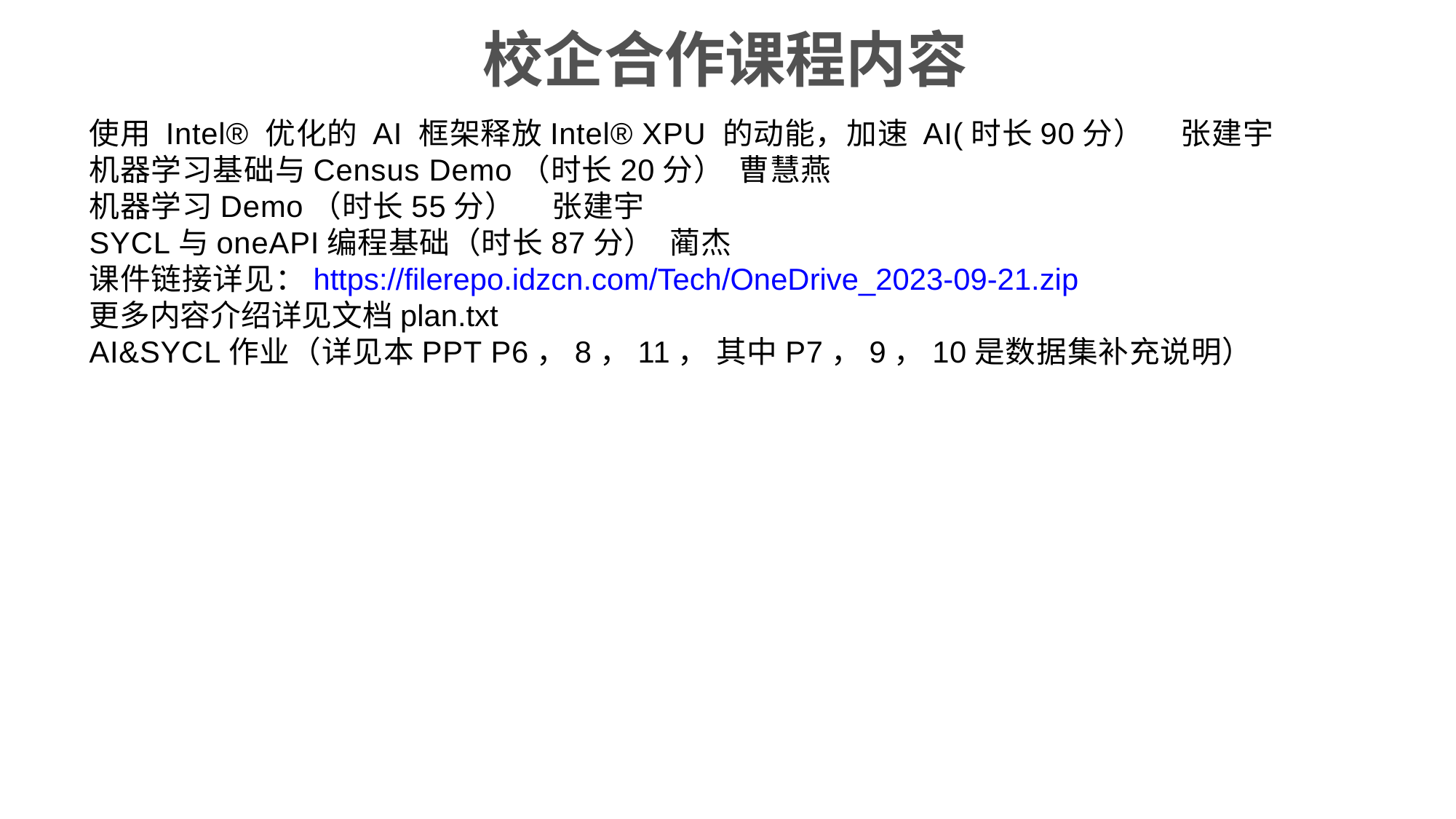

# 校企合作课程内容
使用 Intel® 优化的 AI 框架释放Intel® XPU 的动能，加速 AI(时长90分）     张建宇
机器学习基础与Census Demo（时长20分）  曹慧燕
机器学习Demo（时长55分）     张建宇
SYCL与oneAPI编程基础（时长87分）  蔺杰
课件链接详见：https://filerepo.idzcn.com/Tech/OneDrive_2023-09-21.zip
更多内容介绍详见文档plan.txt
AI&SYCL作业（详见本PPT P6，8，11， 其中P7，9，10是数据集补充说明）